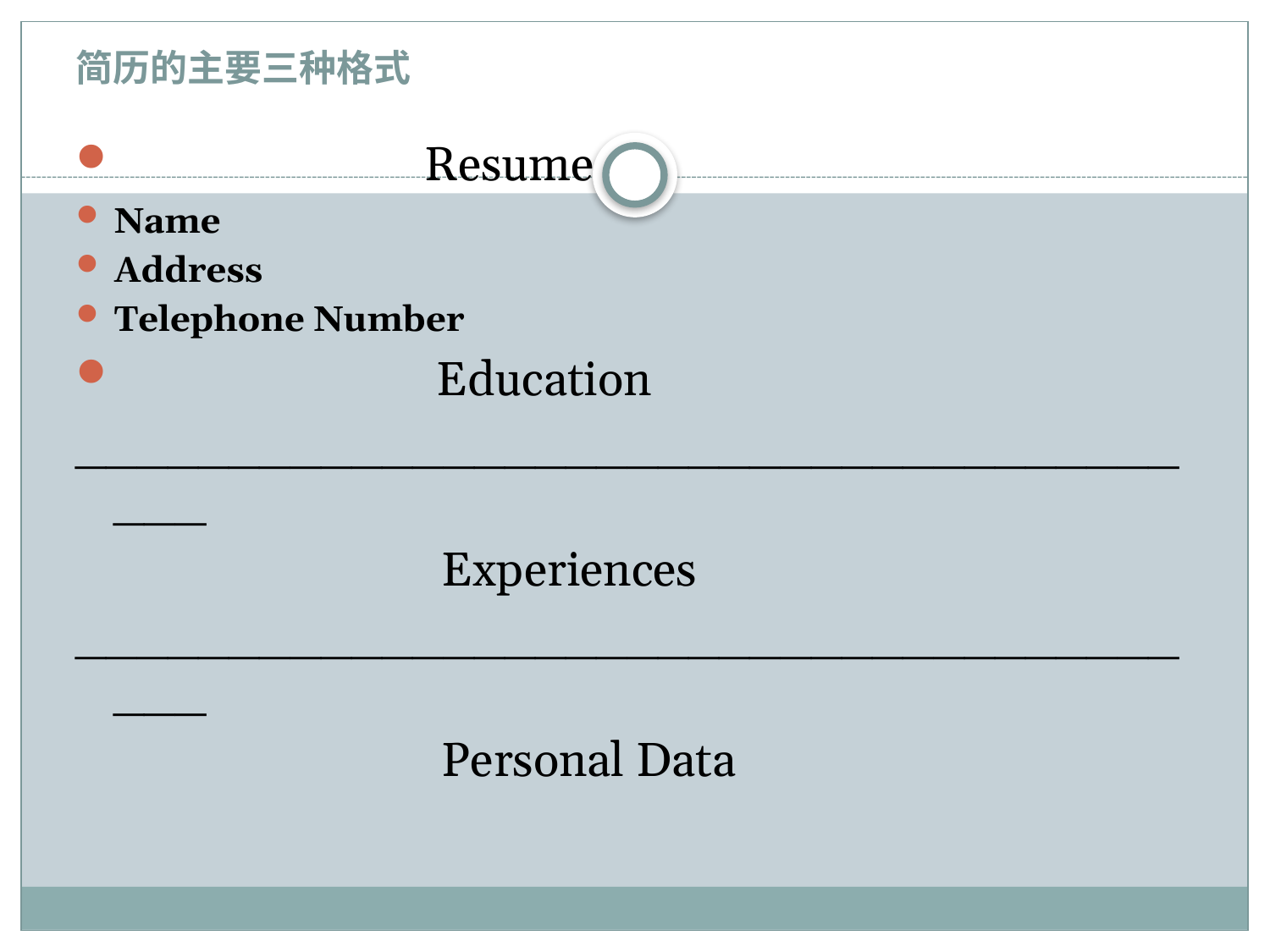

# 简历的主要三种格式
                           Resume
Name
Address
Telephone Number
                            Education
_______________________________________
                                Experiences
_______________________________________
                                Personal Data